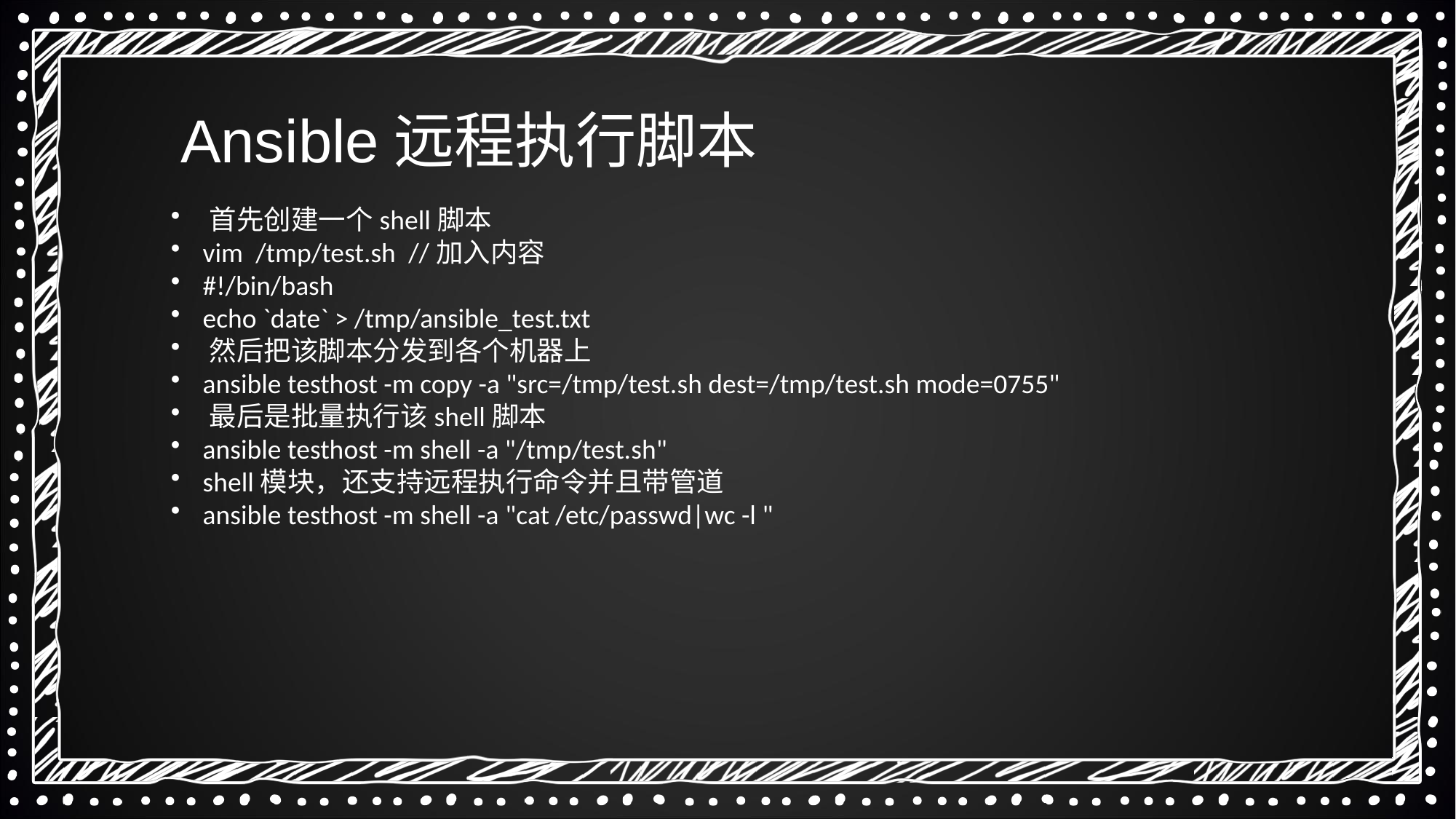

Ansible远程执行脚本
 首先创建一个shell脚本
 vim  /tmp/test.sh  //加入内容
 #!/bin/bash
 echo `date` > /tmp/ansible_test.txt
 然后把该脚本分发到各个机器上
 ansible testhost -m copy -a "src=/tmp/test.sh dest=/tmp/test.sh mode=0755"
 最后是批量执行该shell脚本
 ansible testhost -m shell -a "/tmp/test.sh"
 shell模块，还支持远程执行命令并且带管道
 ansible testhost -m shell -a "cat /etc/passwd|wc -l "